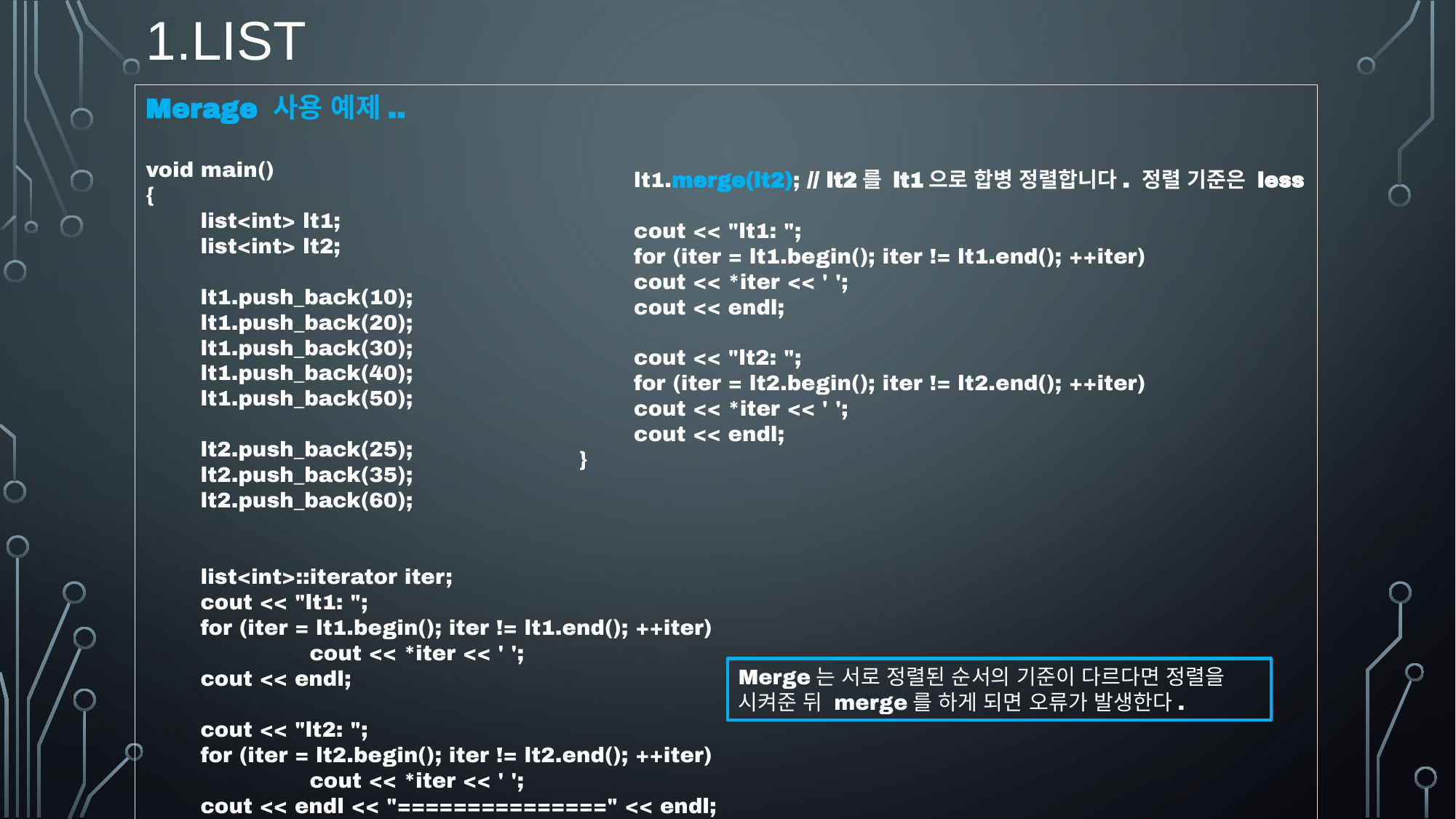

# 1.LIST
Merage 사용 예제..

void main()
{
list<int> lt1;
list<int> lt2;

lt1.push_back(10);
lt1.push_back(20);
lt1.push_back(30);
lt1.push_back(40);
lt1.push_back(50);

lt2.push_back(25);
lt2.push_back(35);
lt2.push_back(60);

list<int>::iterator iter;
cout << "lt1: ";
for (iter = lt1.begin(); iter != lt1.end(); ++iter)
	cout << *iter << ' ';
cout << endl;

cout << "lt2: ";
for (iter = lt2.begin(); iter != lt2.end(); ++iter)
	cout << *iter << ' ';
cout << endl << "===============" << endl;

lt1.merge(lt2); // lt2를 lt1으로 합병 정렬합니다. 정렬 기준은 less

cout << "lt1: ";
for (iter = lt1.begin(); iter != lt1.end(); ++iter)
cout << *iter << ' ';
cout << endl;

cout << "lt2: ";
for (iter = lt2.begin(); iter != lt2.end(); ++iter)
cout << *iter << ' ';
cout << endl;
}
Merge는 서로 정렬된 순서의 기준이 다르다면 정렬을 시켜준 뒤 merge를 하게 되면 오류가 발생한다.